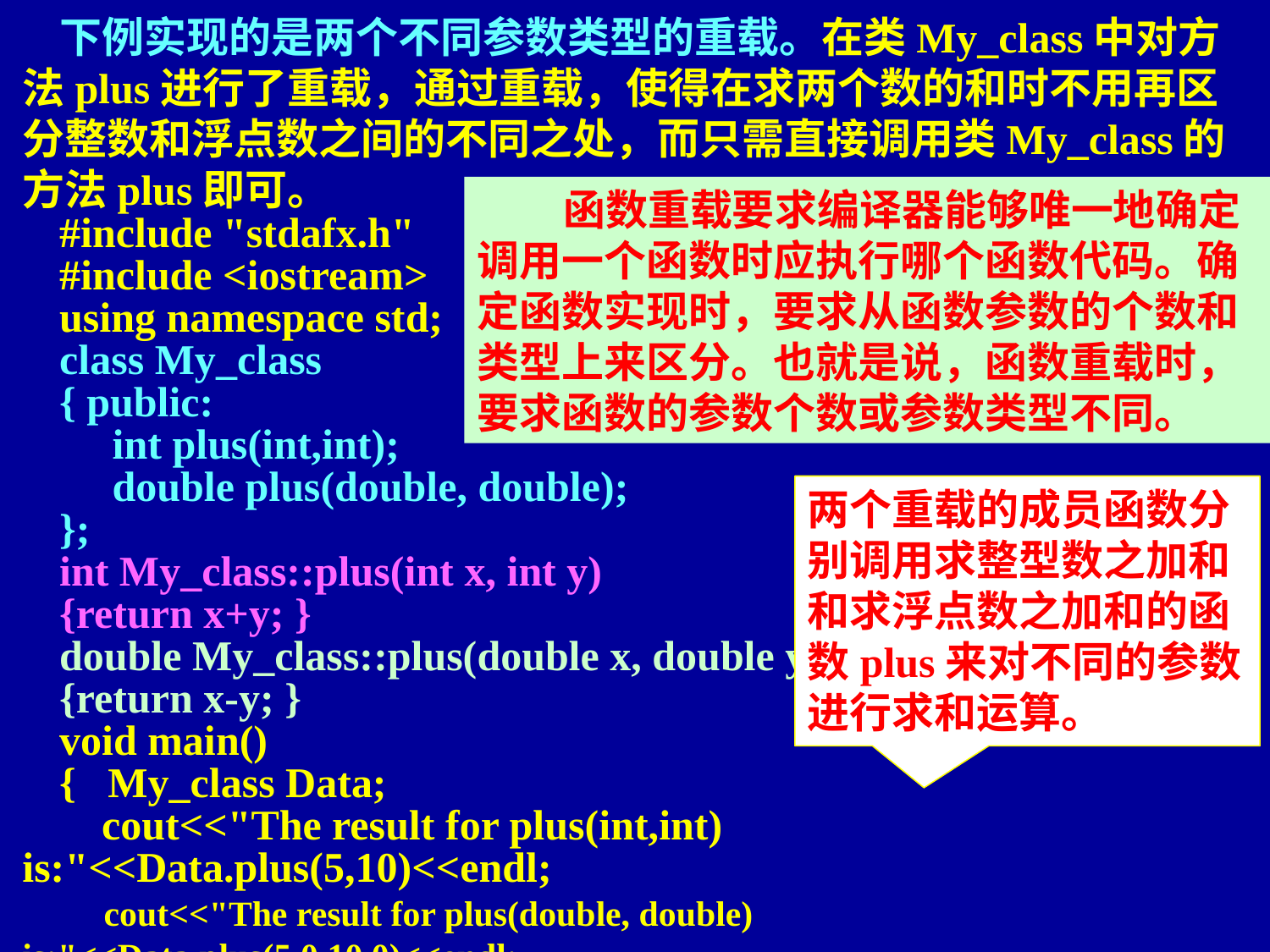

下例实现的是两个不同参数类型的重载。在类My_class中对方法plus进行了重载，通过重载，使得在求两个数的和时不用再区分整数和浮点数之间的不同之处，而只需直接调用类My_class的方法plus即可。
#include "stdafx.h"
#include <iostream>
using namespace std;
class My_class
{ public:
     int plus(int,int);
     double plus(double, double);
};
int My_class::plus(int x, int y)
{return x+y; }
double My_class::plus(double x, double y)
{return x-y; }
void main()
{   My_class Data;
    cout<<"The result for plus(int,int) is:"<<Data.plus(5,10)<<endl;
     cout<<"The result for plus(double, double) is:"<<Data.plus(5.0,10.0)<<endl;
}
        函数重载要求编译器能够唯一地确定调用一个函数时应执行哪个函数代码。确定函数实现时，要求从函数参数的个数和类型上来区分。也就是说，函数重载时，要求函数的参数个数或参数类型不同。
两个重载的成员函数分别调用求整型数之加和和求浮点数之加和的函数plus来对不同的参数进行求和运算。